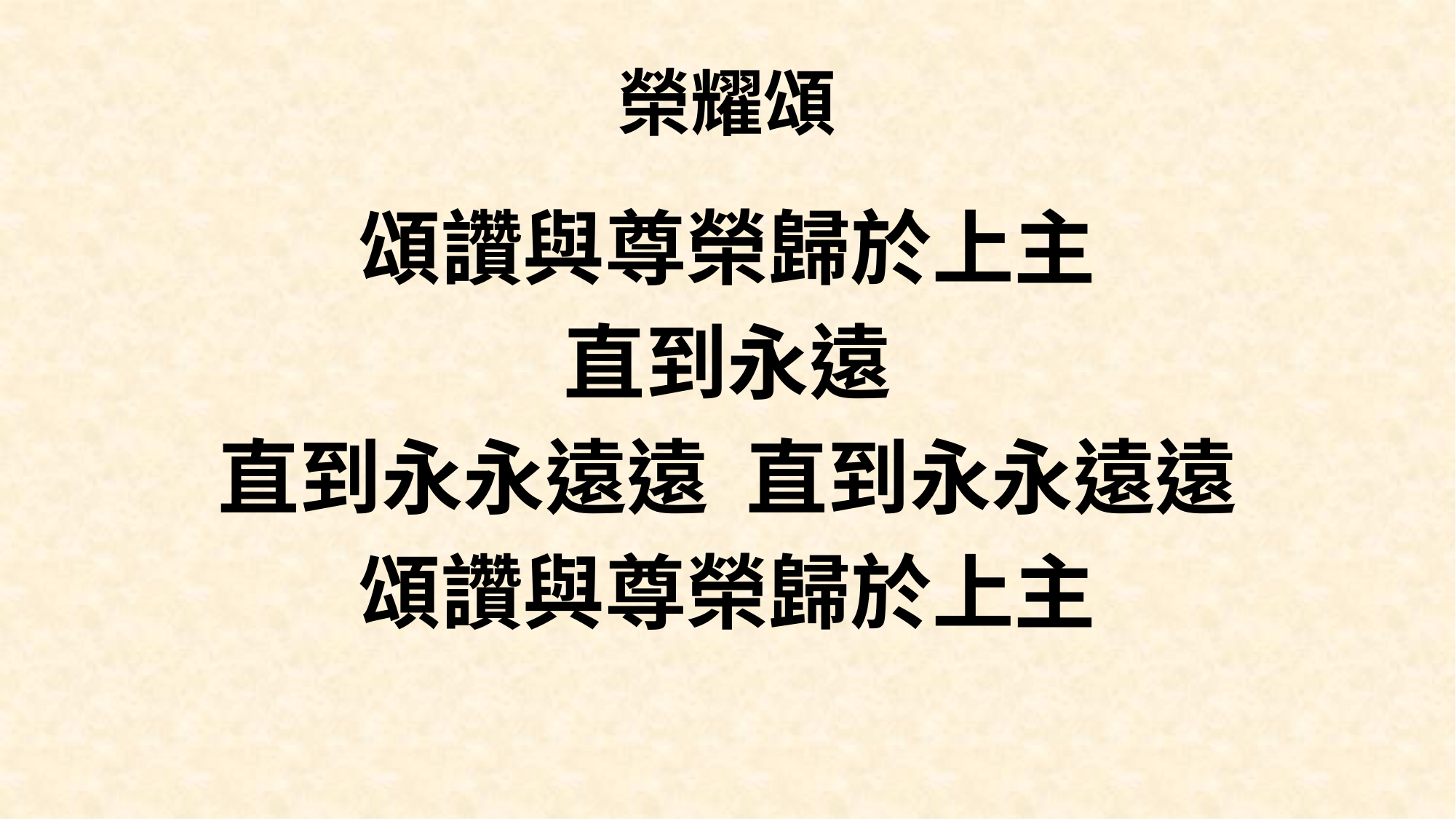

# 榮耀頌
頌讚與尊榮歸於上主
直到永遠
直到永永遠遠  直到永永遠遠
頌讚與尊榮歸於上主